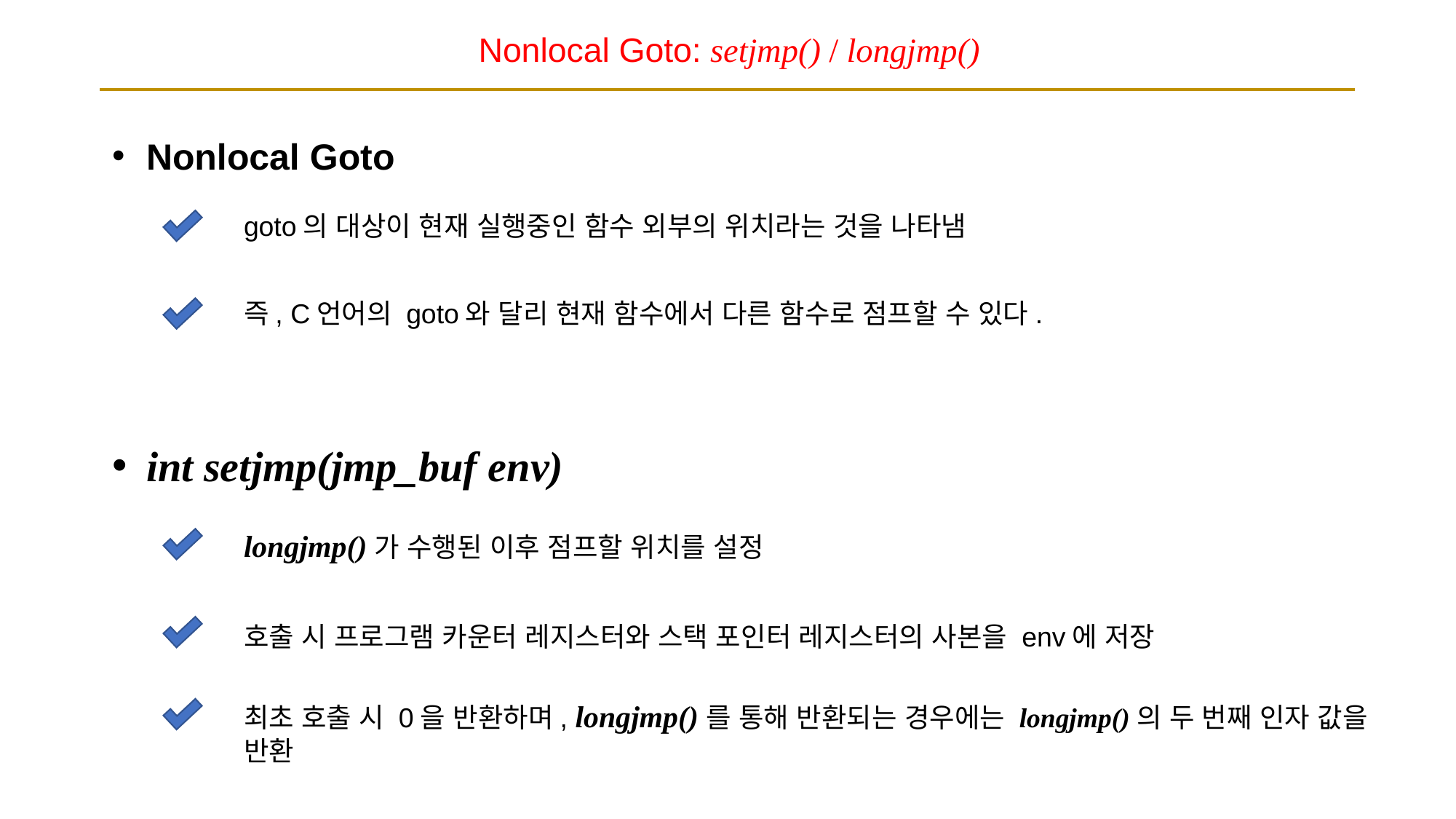

# Nonlocal Goto: setjmp() / longjmp()
Nonlocal Goto

int setjmp(jmp_buf env)
goto의 대상이 현재 실행중인 함수 외부의 위치라는 것을 나타냄

즉, C언어의 goto와 달리 현재 함수에서 다른 함수로 점프할 수 있다.

longjmp()가 수행된 이후 점프할 위치를 설정

호출 시 프로그램 카운터 레지스터와 스택 포인터 레지스터의 사본을 env에 저장

최초 호출 시 0을 반환하며, longjmp()를 통해 반환되는 경우에는 longjmp()의 두 번째 인자 값을 반환